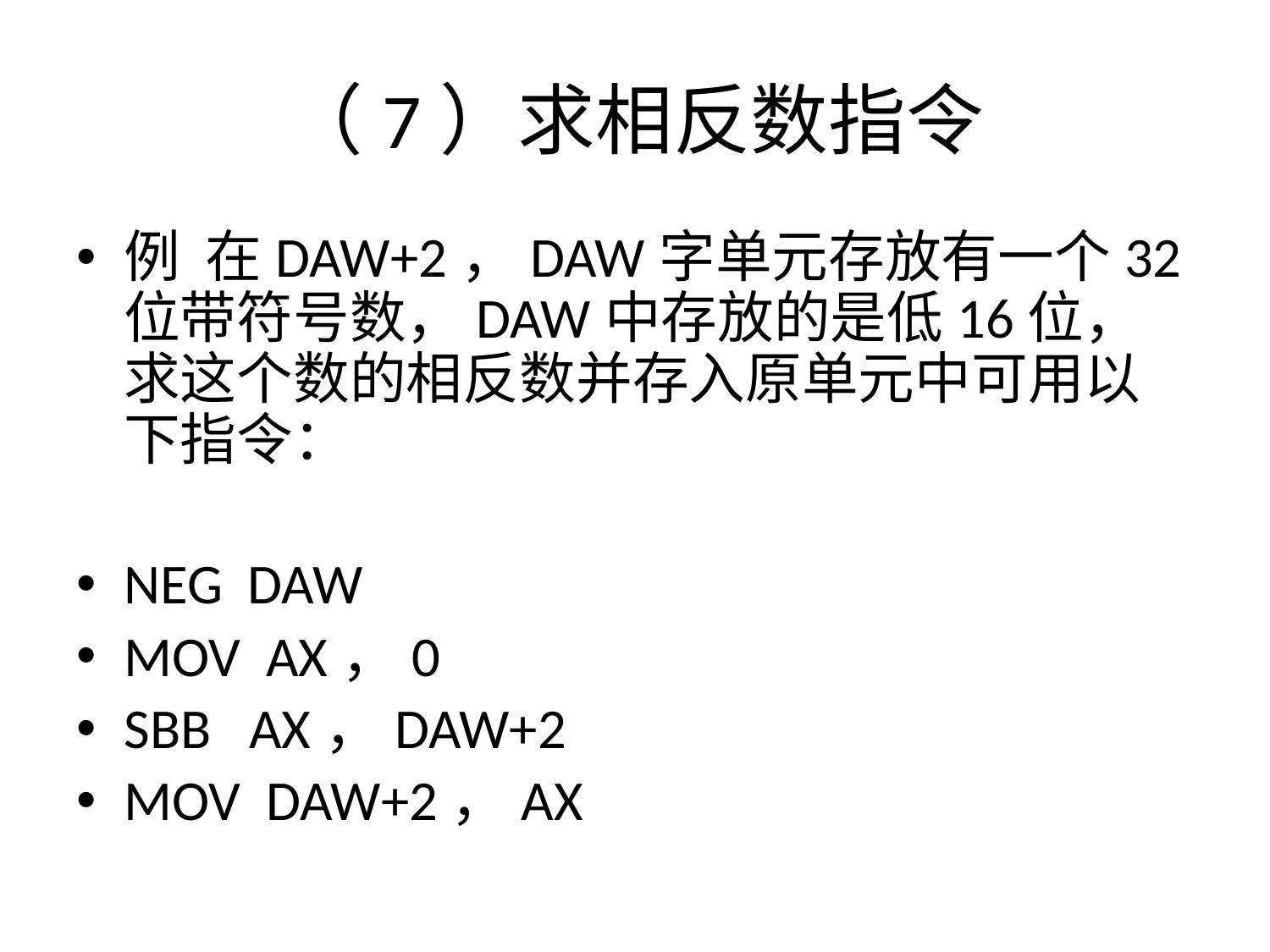

# （7）求相反数指令
例  在DAW+2，DAW字单元存放有一个32位带符号数，DAW中存放的是低16位，求这个数的相反数并存入原单元中可用以下指令：

NEG  DAW
MOV  AX，0
SBB   AX，DAW+2
MOV  DAW+2，AX